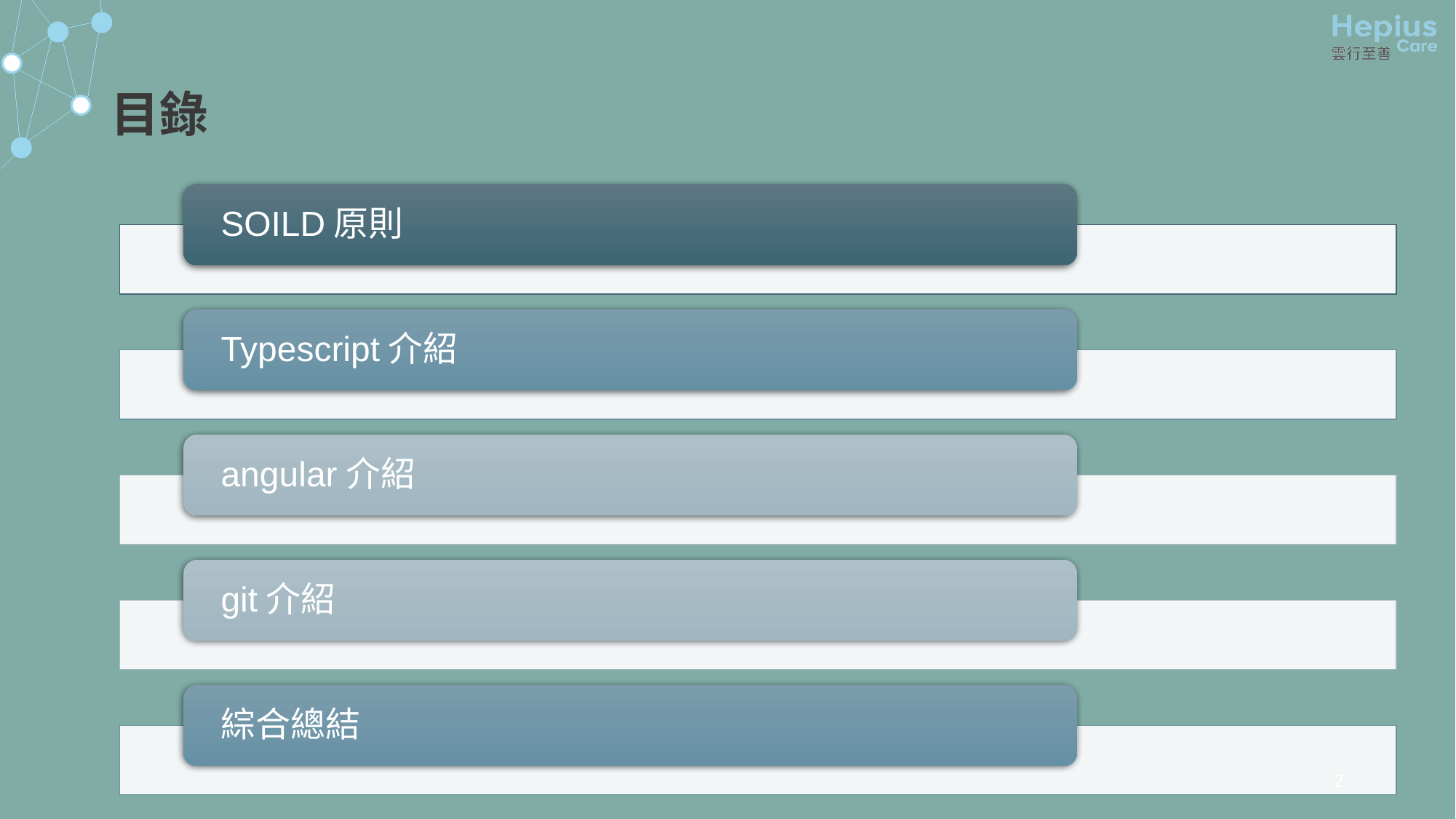

# 目錄

SOILD原則

Typescript介紹

angular介紹

git介紹

綜合總結

2